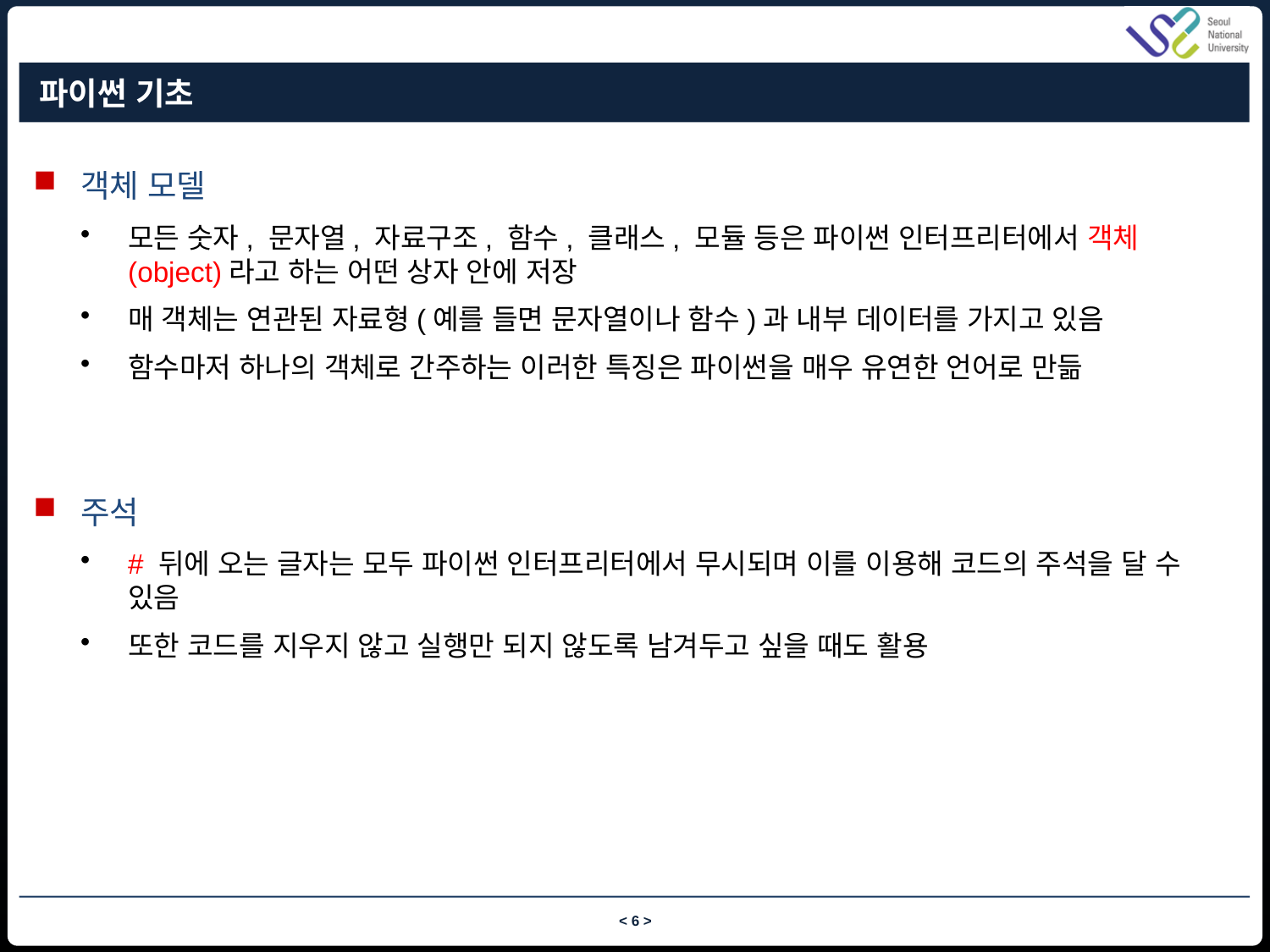

# 파이썬 기초
객체 모델
모든 숫자, 문자열, 자료구조, 함수, 클래스, 모듈 등은 파이썬 인터프리터에서 객체(object)라고 하는 어떤 상자 안에 저장
매 객체는 연관된 자료형(예를 들면 문자열이나 함수)과 내부 데이터를 가지고 있음
함수마저 하나의 객체로 간주하는 이러한 특징은 파이썬을 매우 유연한 언어로 만듦

주석
# 뒤에 오는 글자는 모두 파이썬 인터프리터에서 무시되며 이를 이용해 코드의 주석을 달 수 있음
또한 코드를 지우지 않고 실행만 되지 않도록 남겨두고 싶을 때도 활용